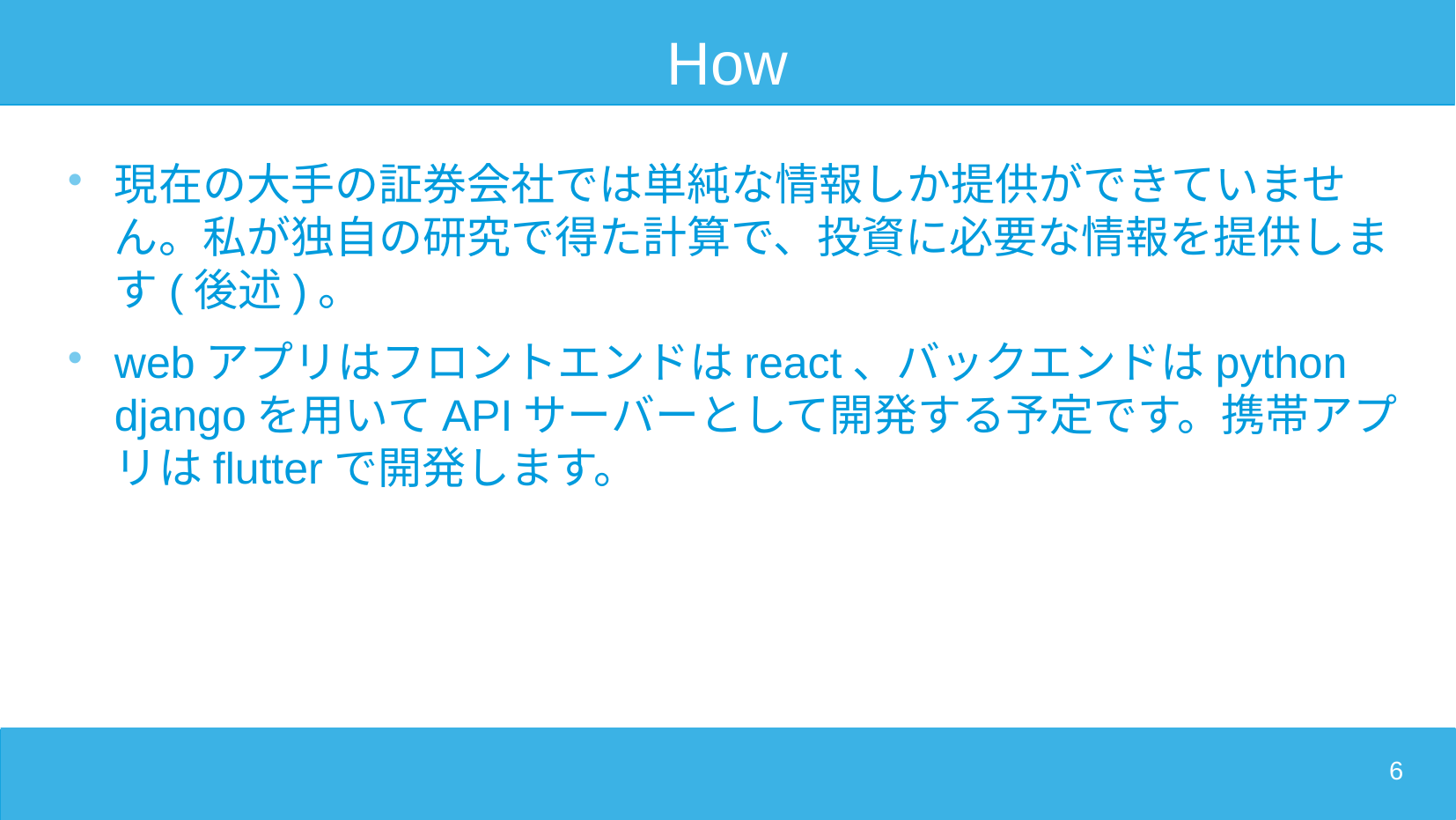

# How
現在の大手の証券会社では単純な情報しか提供ができていません。私が独自の研究で得た計算で、投資に必要な情報を提供します(後述)。
webアプリはフロントエンドはreact、バックエンドはpython djangoを用いてAPIサーバーとして開発する予定です。携帯アプリはflutterで開発します。
6